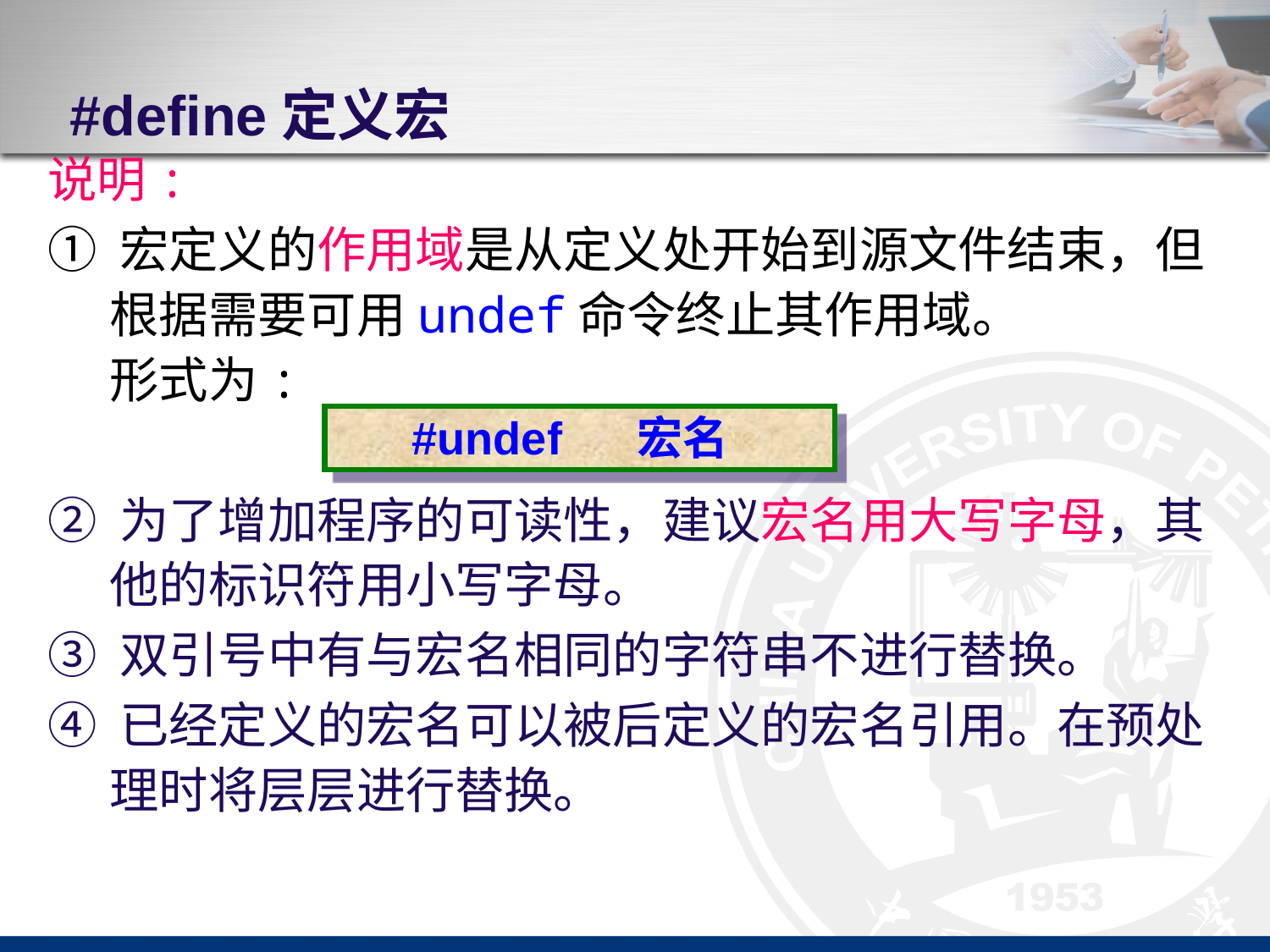

# #define定义宏
说明:
① 宏定义的作用域是从定义处开始到源文件结束，但根据需要可用undef命令终止其作用域。
形式为:

② 为了增加程序的可读性，建议宏名用大写字母，其他的标识符用小写字母。
③ 双引号中有与宏名相同的字符串不进行替换。
④ 已经定义的宏名可以被后定义的宏名引用。在预处理时将层层进行替换。
#undef     宏名